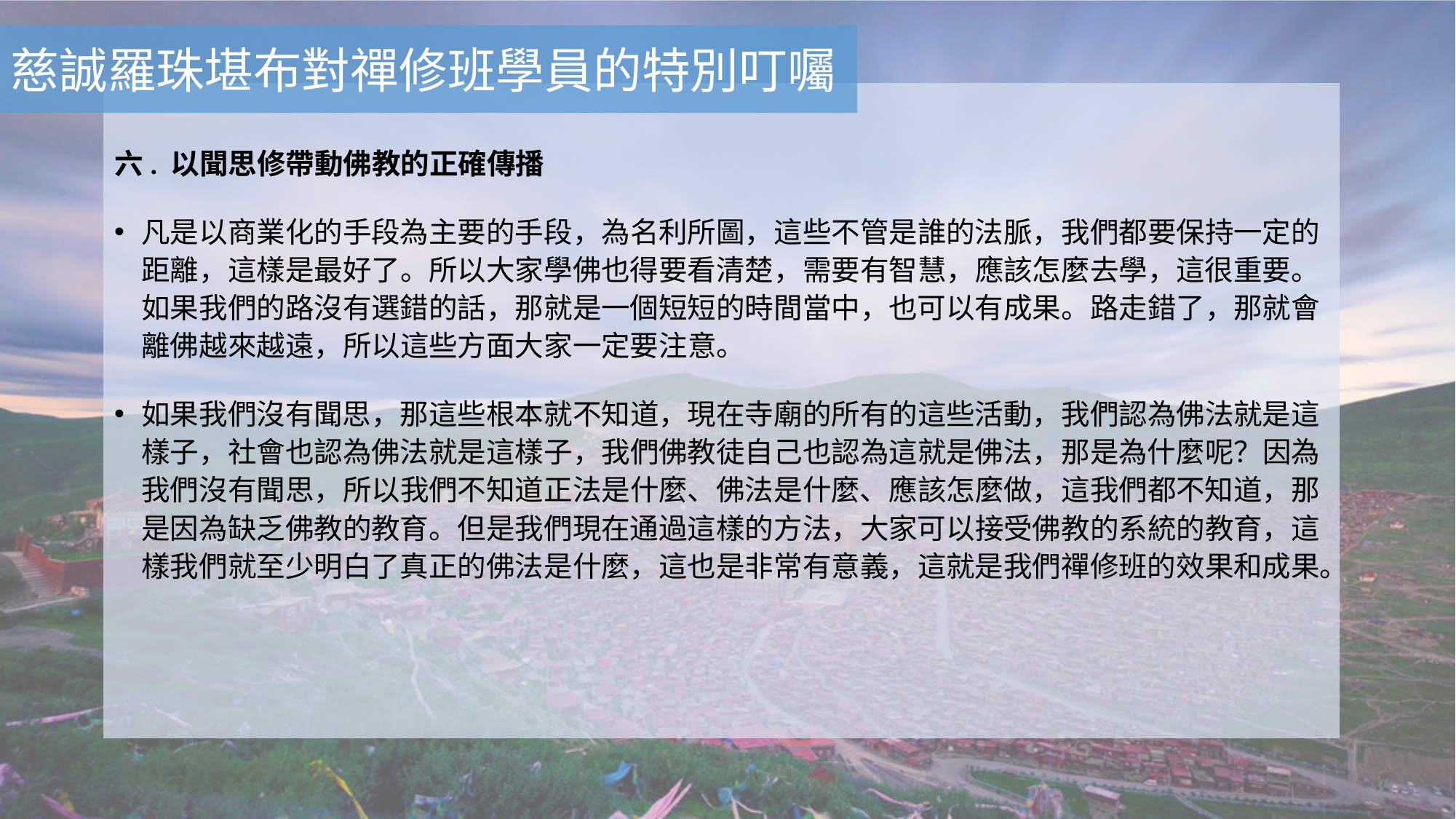

慈誠羅珠堪布對禪修班學員的特別叮囑

六. 以聞思修帶動佛教的正確傳播
凡是以商業化的手段為主要的手段，為名利所圖，這些不管是誰的法脈，我們都要保持一定的距離，這樣是最好了。所以大家學佛也得要看清楚，需要有智慧，應該怎麼去學，這很重要。如果我們的路沒有選錯的話，那就是一個短短的時間當中，也可以有成果。路走錯了，那就會離佛越來越遠，所以這些方面大家一定要注意。
如果我們沒有聞思，那這些根本就不知道，現在寺廟的所有的這些活動，我們認為佛法就是這樣子，社會也認為佛法就是這樣子，我們佛教徒自己也認為這就是佛法，那是為什麼呢？因為我們沒有聞思，所以我們不知道正法是什麼、佛法是什麼、應該怎麼做，這我們都不知道，那是因為缺乏佛教的教育。但是我們現在通過這樣的方法，大家可以接受佛教的系統的教育，這樣我們就至少明白了真正的佛法是什麼，這也是非常有意義，這就是我們禪修班的效果和成果。